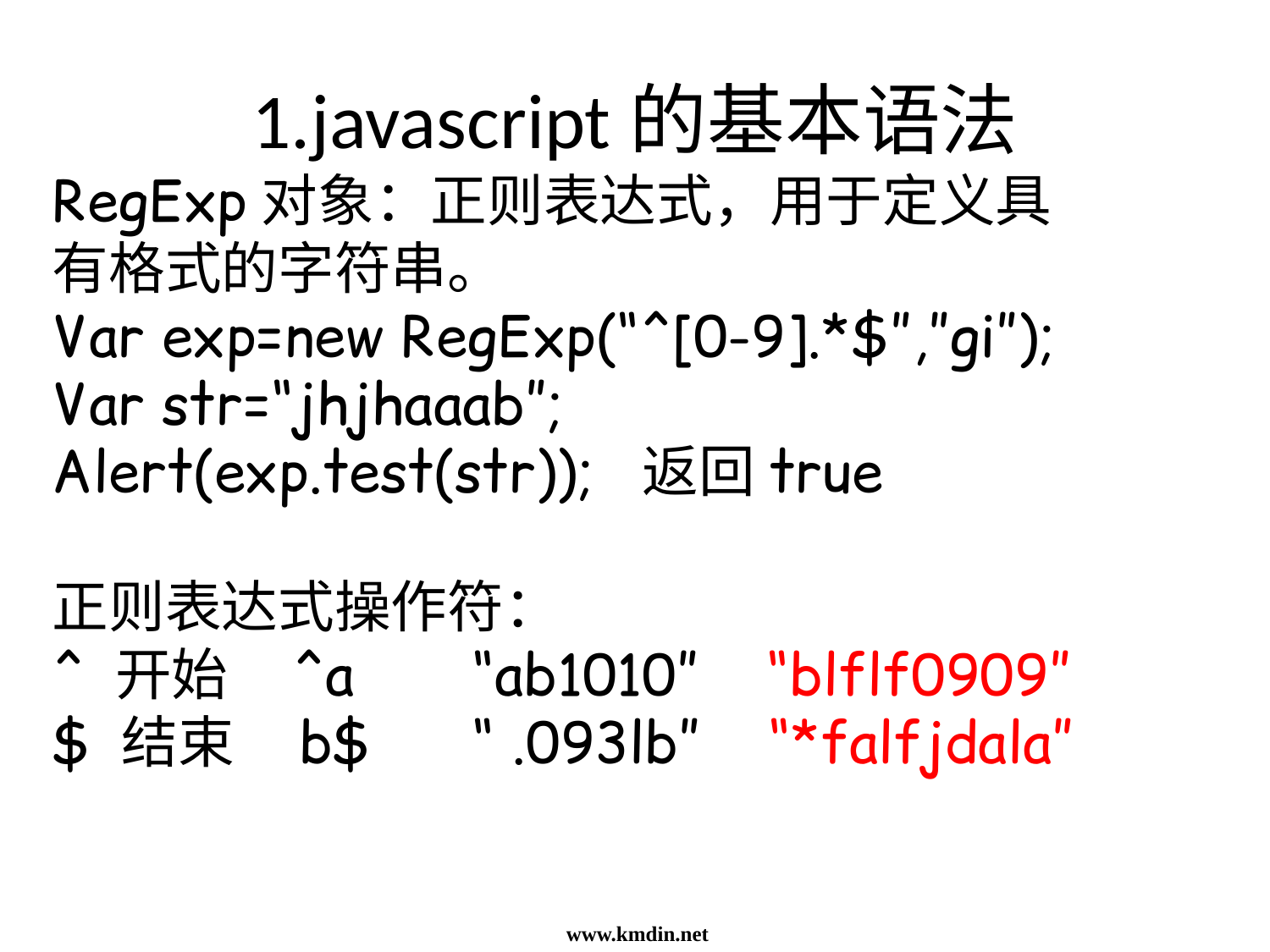

# 1.javascript的基本语法
RegExp对象：正则表达式，用于定义具有格式的字符串。
Var exp=new RegExp(“^[0-9].*$”,”gi”);
Var str=“jhjhaaab”;
Alert(exp.test(str));  返回true

正则表达式操作符：
^ 开始    ^a       “ab1010”    “blflf0909”
$ 结束    b$      “ .093lb”    “*falfjdala”